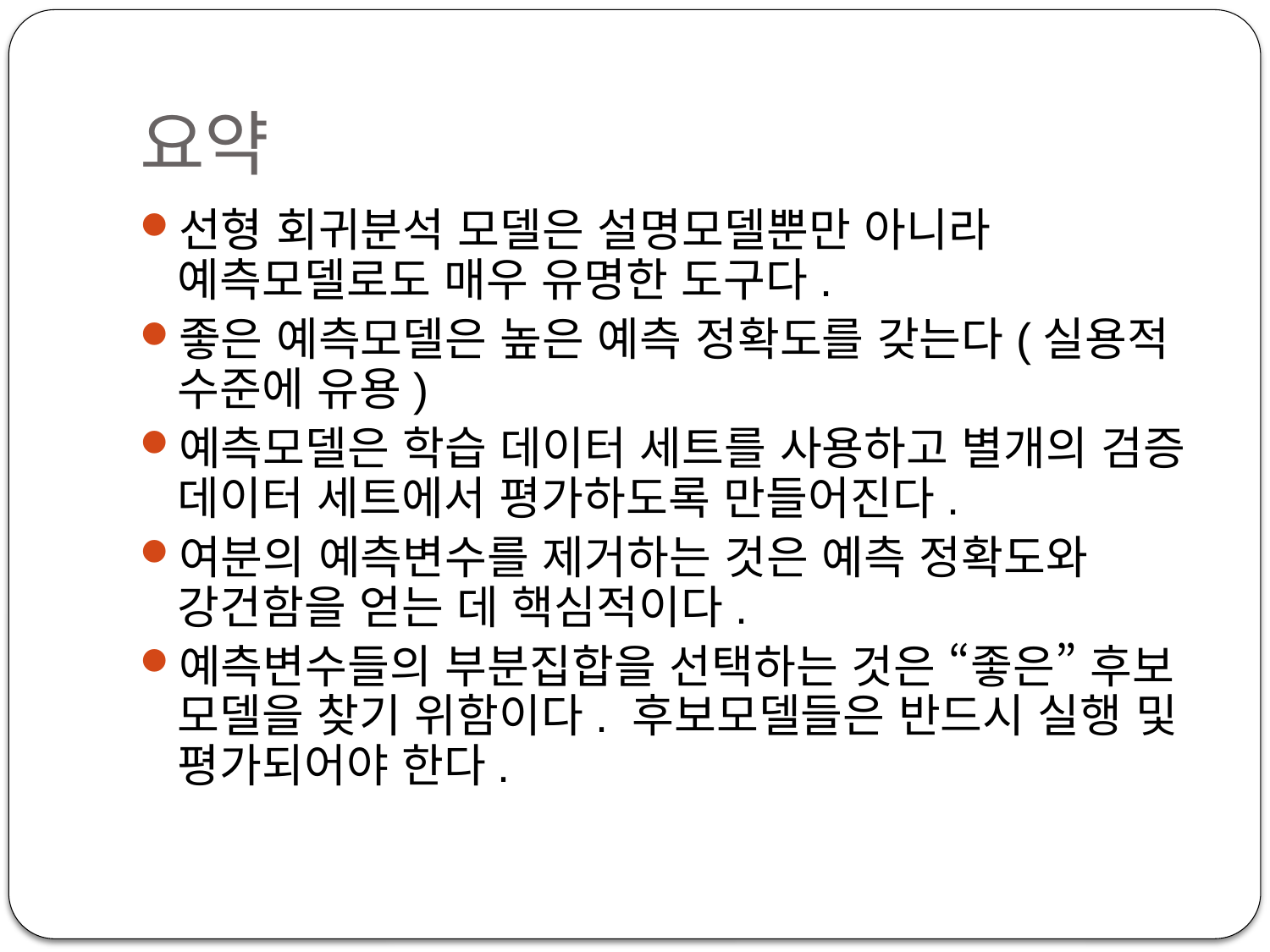

# 요약
선형 회귀분석 모델은 설명모델뿐만 아니라 예측모델로도 매우 유명한 도구다.
좋은 예측모델은 높은 예측 정확도를 갖는다(실용적 수준에 유용)
예측모델은 학습 데이터 세트를 사용하고 별개의 검증 데이터 세트에서 평가하도록 만들어진다.
여분의 예측변수를 제거하는 것은 예측 정확도와 강건함을 얻는 데 핵심적이다.
예측변수들의 부분집합을 선택하는 것은 “좋은” 후보 모델을 찾기 위함이다. 후보모델들은 반드시 실행 및 평가되어야 한다.